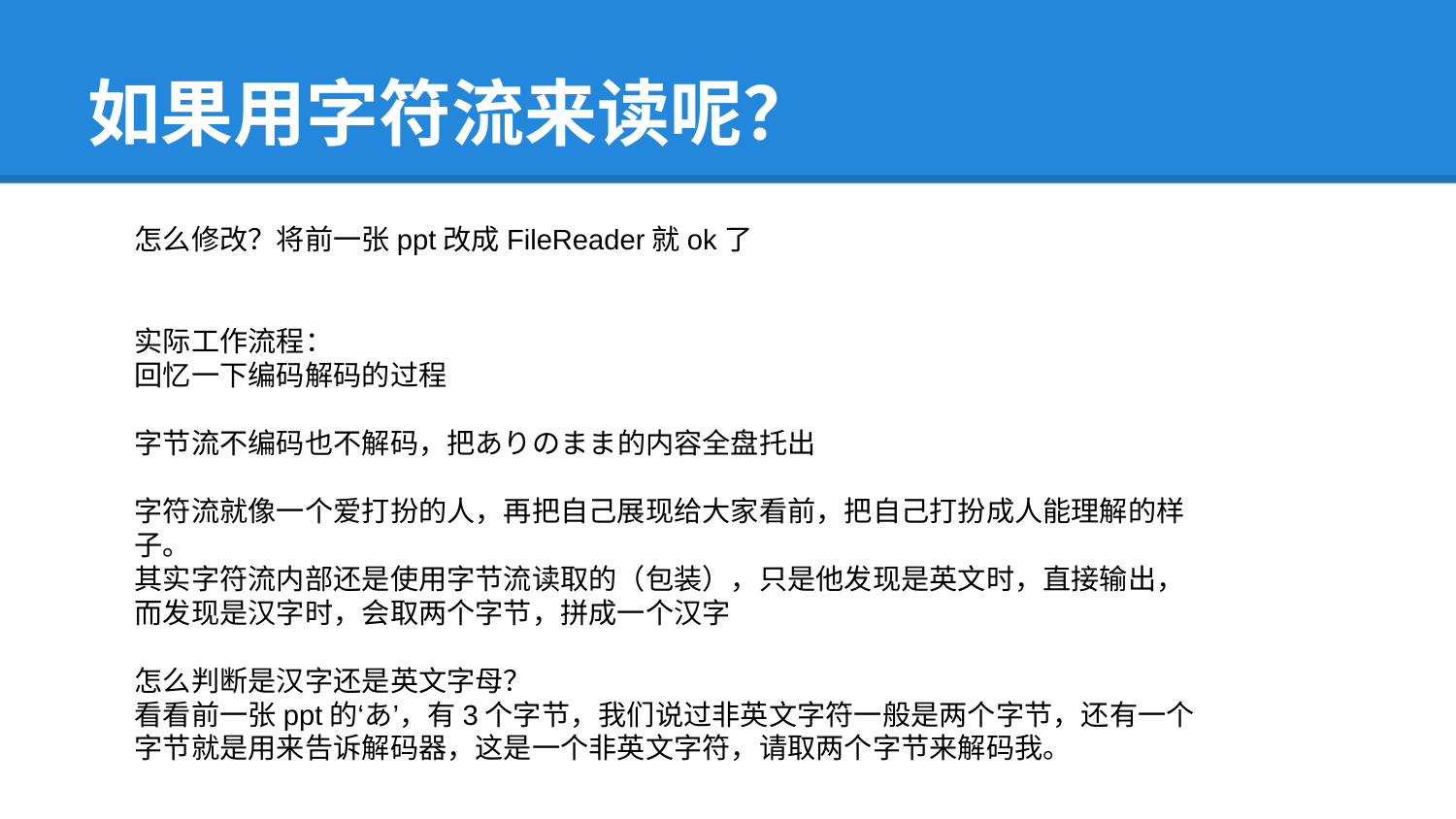

# 如果用字符流来读呢？
怎么修改？将前一张ppt改成FileReader就ok了

实际工作流程：
回忆一下编码解码的过程

字节流不编码也不解码，把ありのまま的内容全盘托出

字符流就像一个爱打扮的人，再把自己展现给大家看前，把自己打扮成人能理解的样子。
其实字符流内部还是使用字节流读取的（包装），只是他发现是英文时，直接输出，而发现是汉字时，会取两个字节，拼成一个汉字

怎么判断是汉字还是英文字母？
看看前一张ppt的‘あ’，有3个字节，我们说过非英文字符一般是两个字节，还有一个字节就是用来告诉解码器，这是一个非英文字符，请取两个字节来解码我。